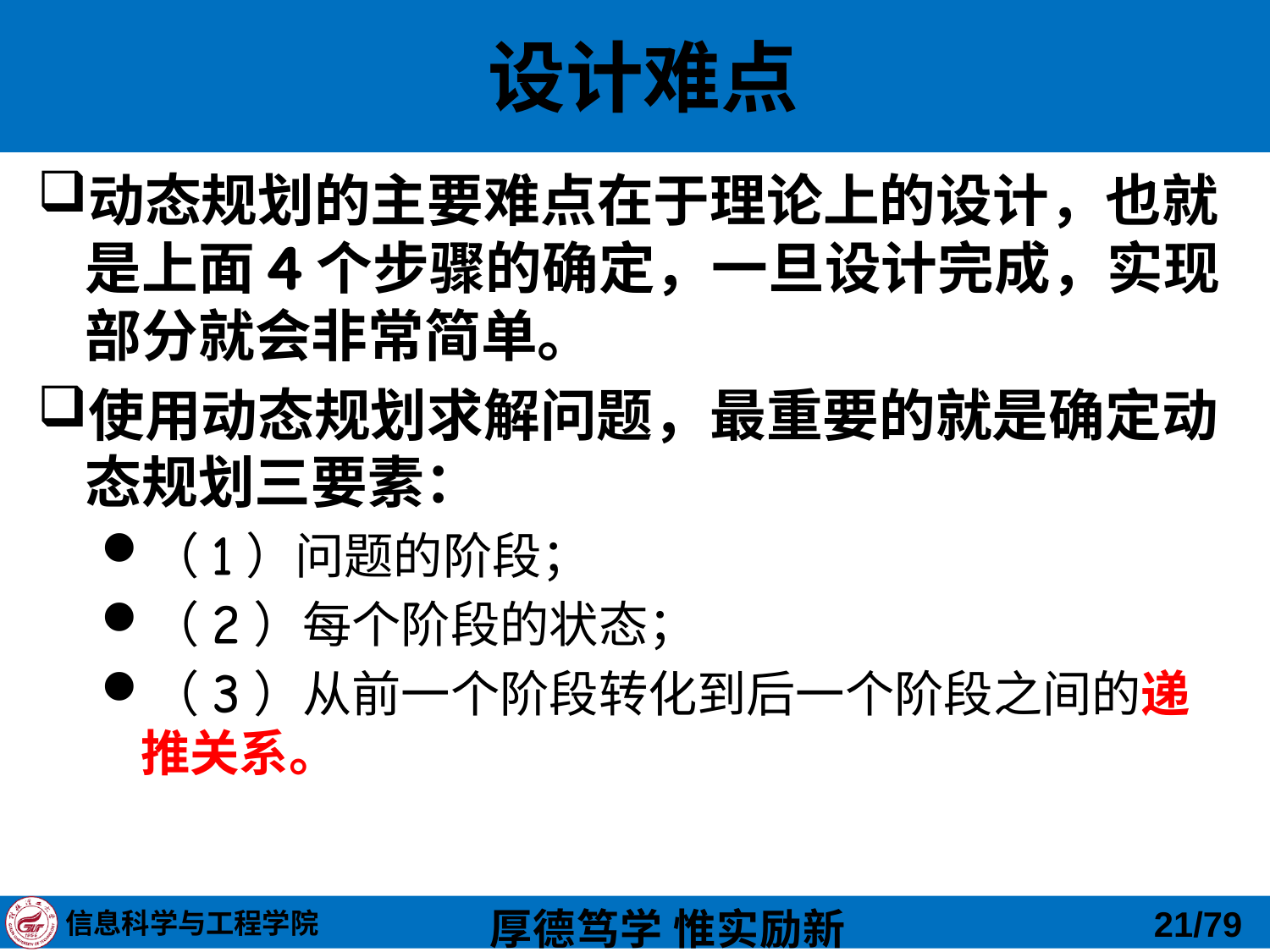

# 设计难点
动态规划的主要难点在于理论上的设计，也就是上面4个步骤的确定，一旦设计完成，实现部分就会非常简单。
使用动态规划求解问题，最重要的就是确定动态规划三要素：
（1）问题的阶段；
（2）每个阶段的状态；
（3）从前一个阶段转化到后一个阶段之间的递推关系。
21/79